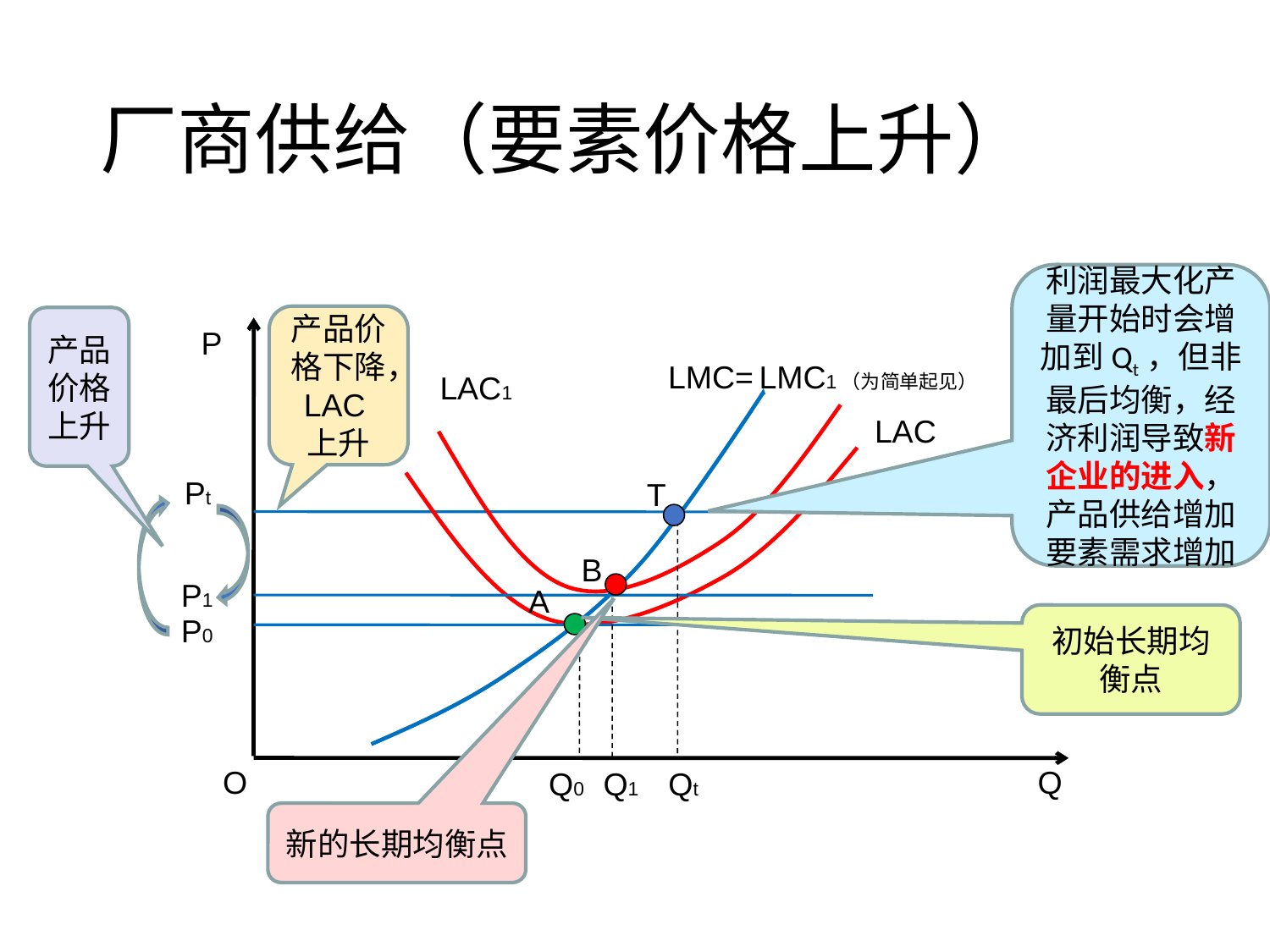

# 厂商供给（要素价格上升）

利润最大化产量开始时会增加到Qt，但非最后均衡，经济利润导致新企业的进入，产品供给增加要素需求增加
产品价格下降，LAC上升
产品价格上升
P
LMC= LMC1（为简单起见）
LAC1

LAC

Pt
T

B
P1

A

P0
初始长期均衡点

O
Q
Q0
Q1
Qt
新的长期均衡点